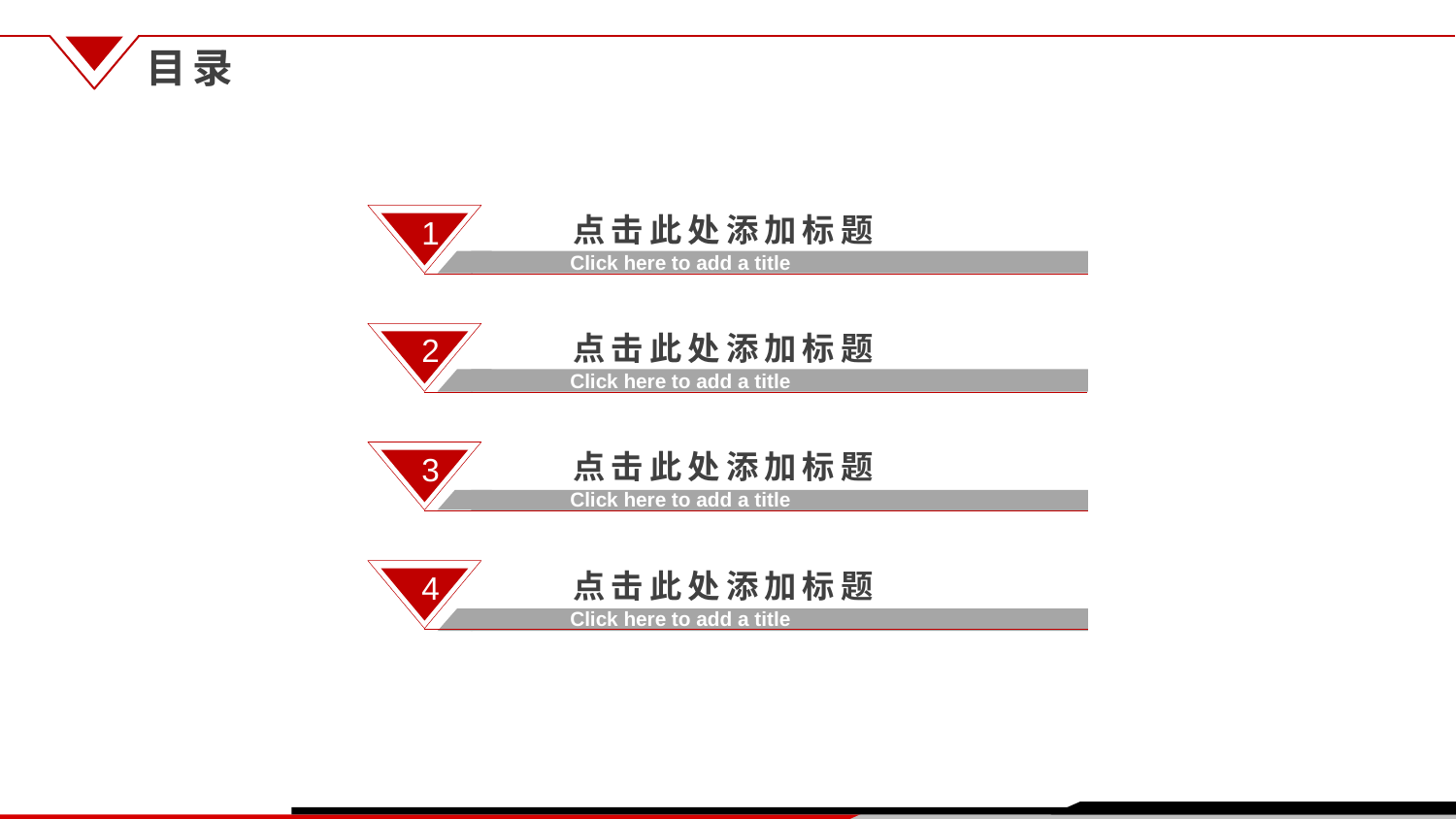

目录
点击此处添加标题
1

Click here to add a title

点击此处添加标题
2

Click here to add a title

点击此处添加标题
3

Click here to add a title

点击此处添加标题
4

Click here to add a title